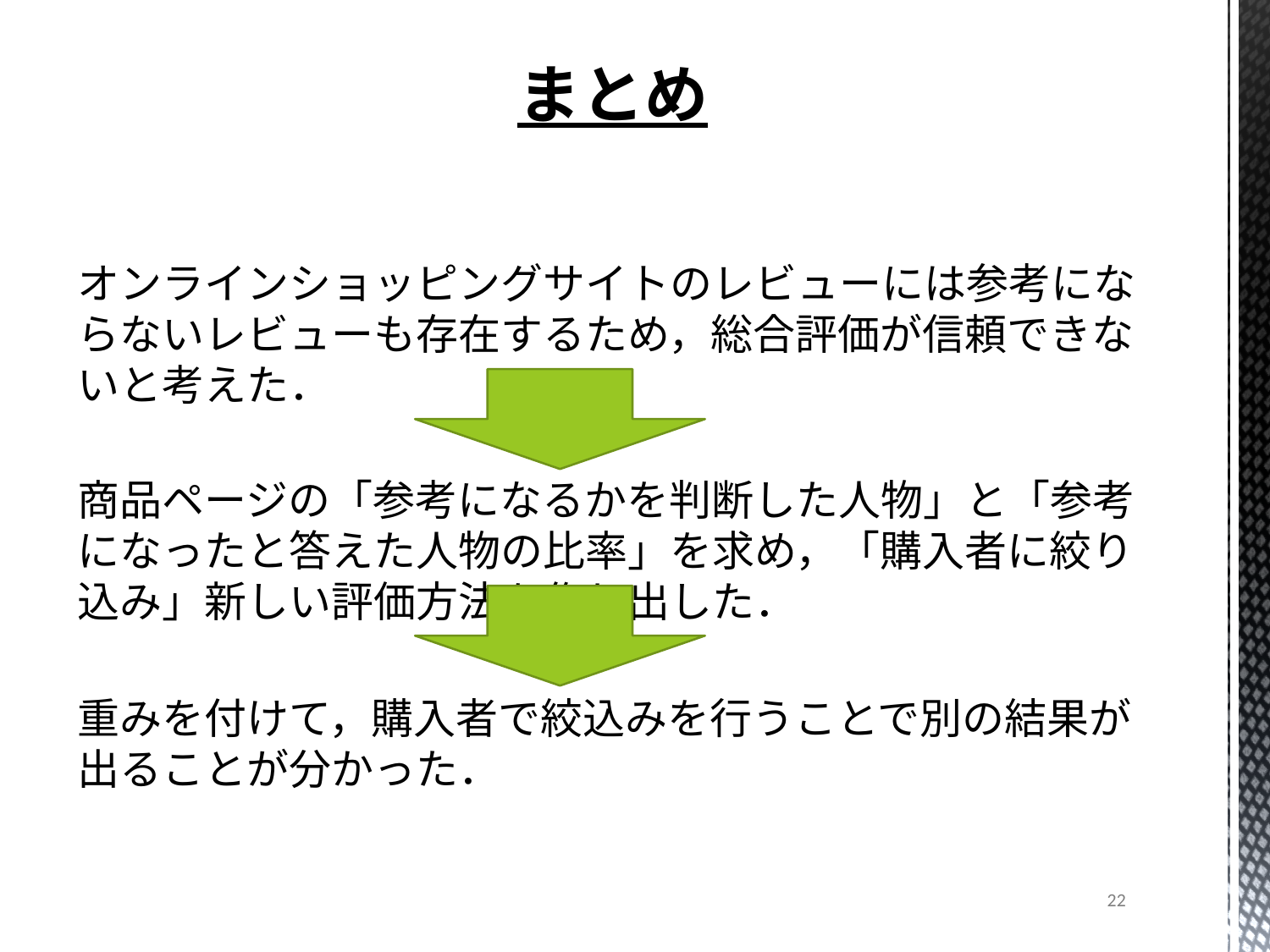

まとめ

オンラインショッピングサイトのレビューには参考にならないレビューも存在するため，総合評価が信頼できないと考えた．

商品ページの「参考になるかを判断した人物」と「参考になったと答えた人物の比率」を求め，「購入者に絞り込み」新しい評価方法を作り出した．

重みを付けて，購入者で絞込みを行うことで別の結果が出ることが分かった．
22